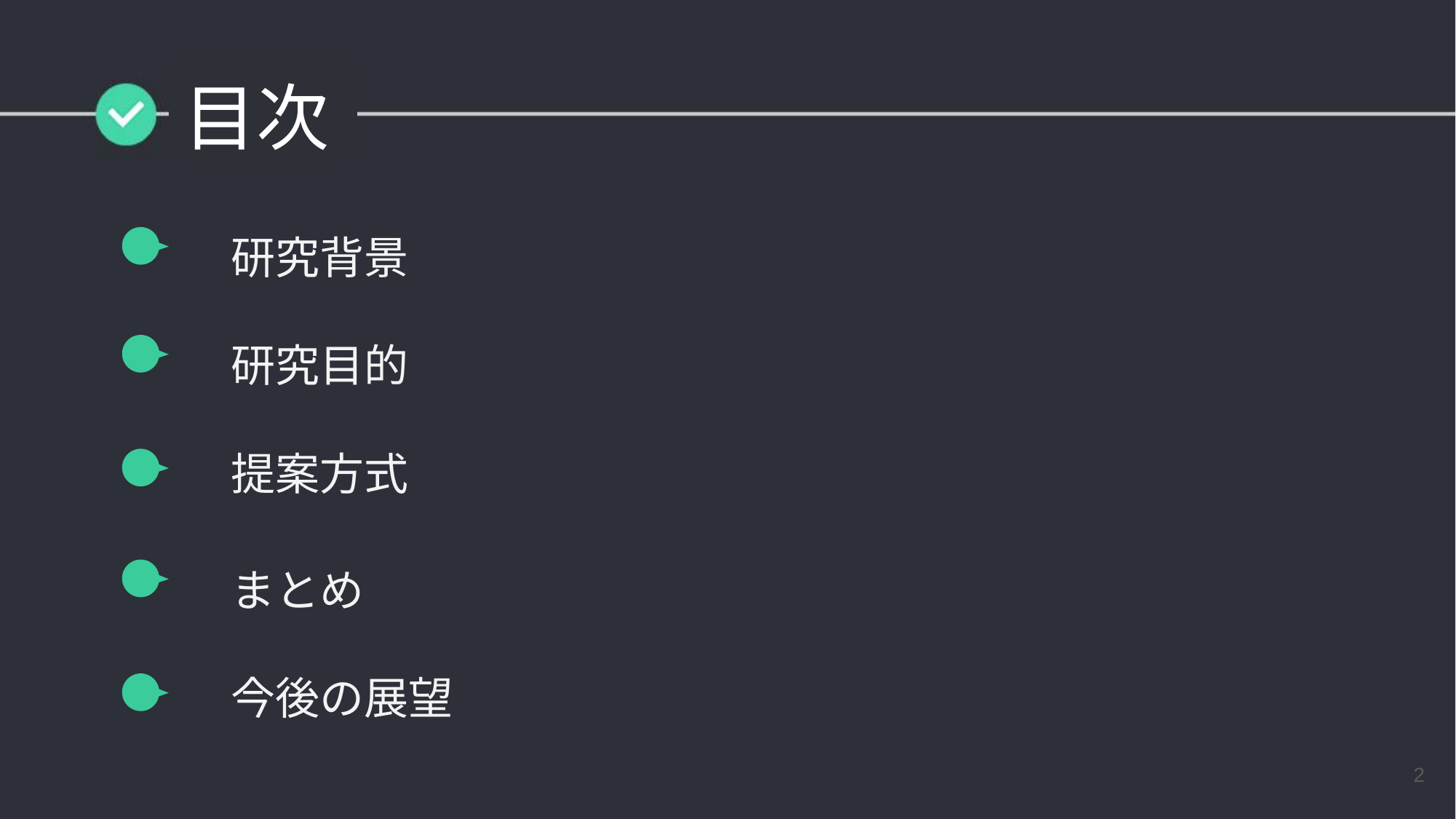

# 目次
研究背景

研究目的

提案方式

まとめ

今後の展望

2